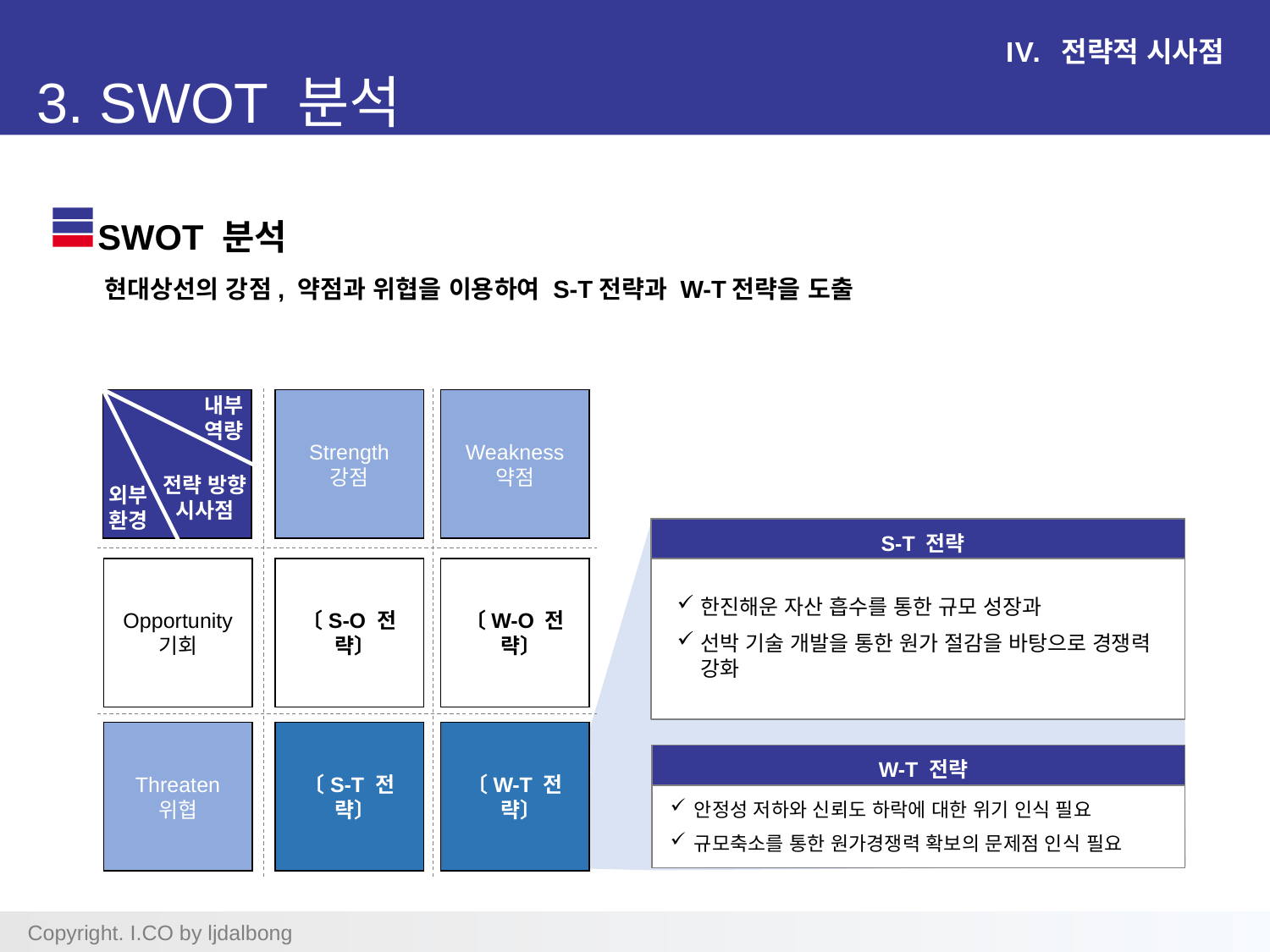

전략적 시사점
3. SWOT 분석
SWOT 분석
현대상선의 강점, 약점과 위협을 이용하여 S-T전략과 W-T전략을 도출
내부
역량

전략 방향
시사점
외부
환경
Strength
강점
Weakness
약점
Opportunity
기회
〔S-O 전략〕
〔W-O 전략〕
Threaten
위협
〔S-T 전략〕
〔W-T 전략〕
S-T 전략

한진해운 자산 흡수를 통한 규모 성장과
선박 기술 개발을 통한 원가 절감을 바탕으로 경쟁력 강화
W-T 전략

안정성 저하와 신뢰도 하락에 대한 위기 인식 필요
규모축소를 통한 원가경쟁력 확보의 문제점 인식 필요